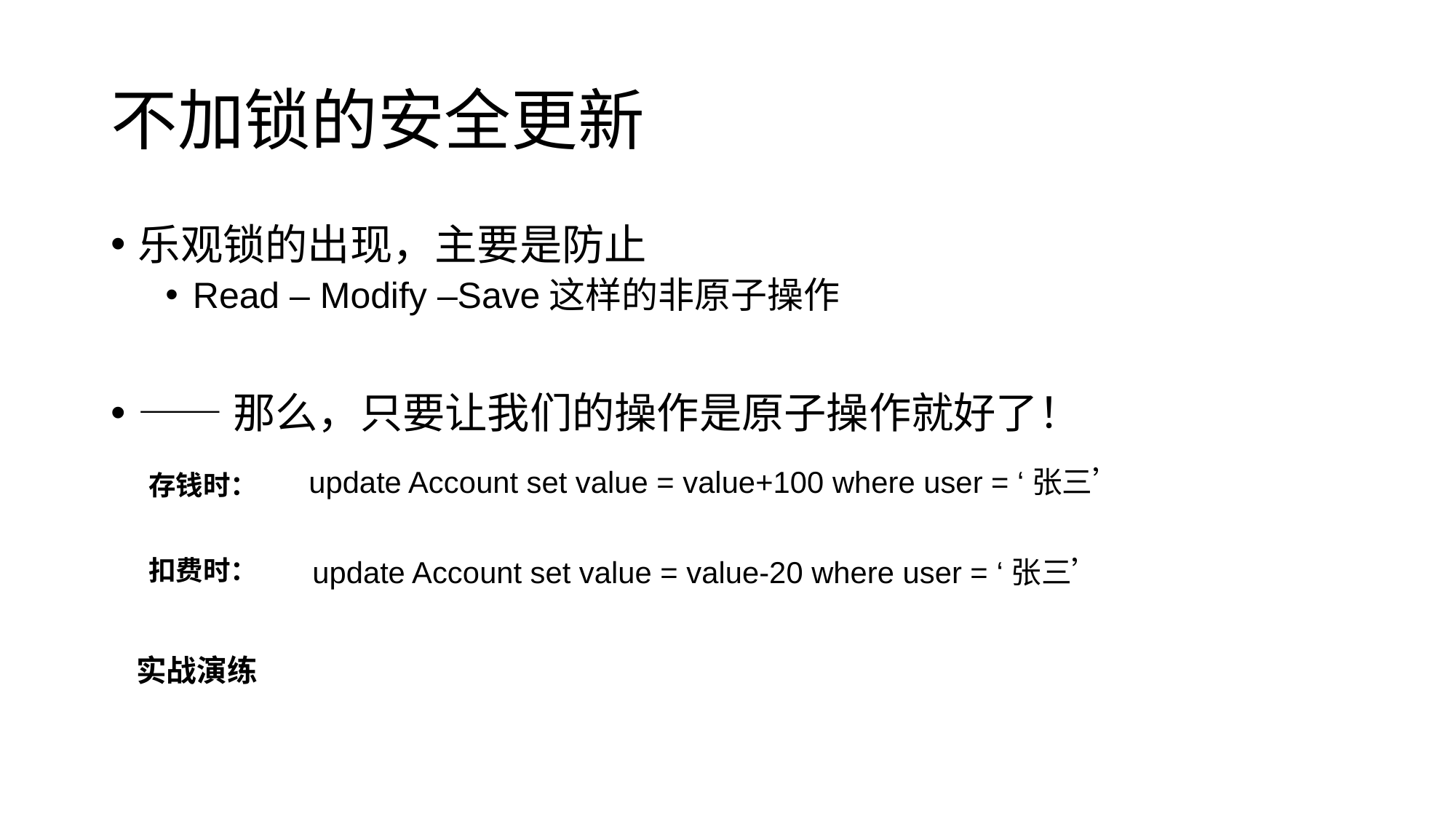

# 不加锁的安全更新
乐观锁的出现，主要是防止
Read – Modify –Save这样的非原子操作

——那么，只要让我们的操作是原子操作就好了！
update Account set value = value+100 where user = ‘张三’
存钱时：
扣费时：
update Account set value = value-20 where user = ‘张三’
实战演练